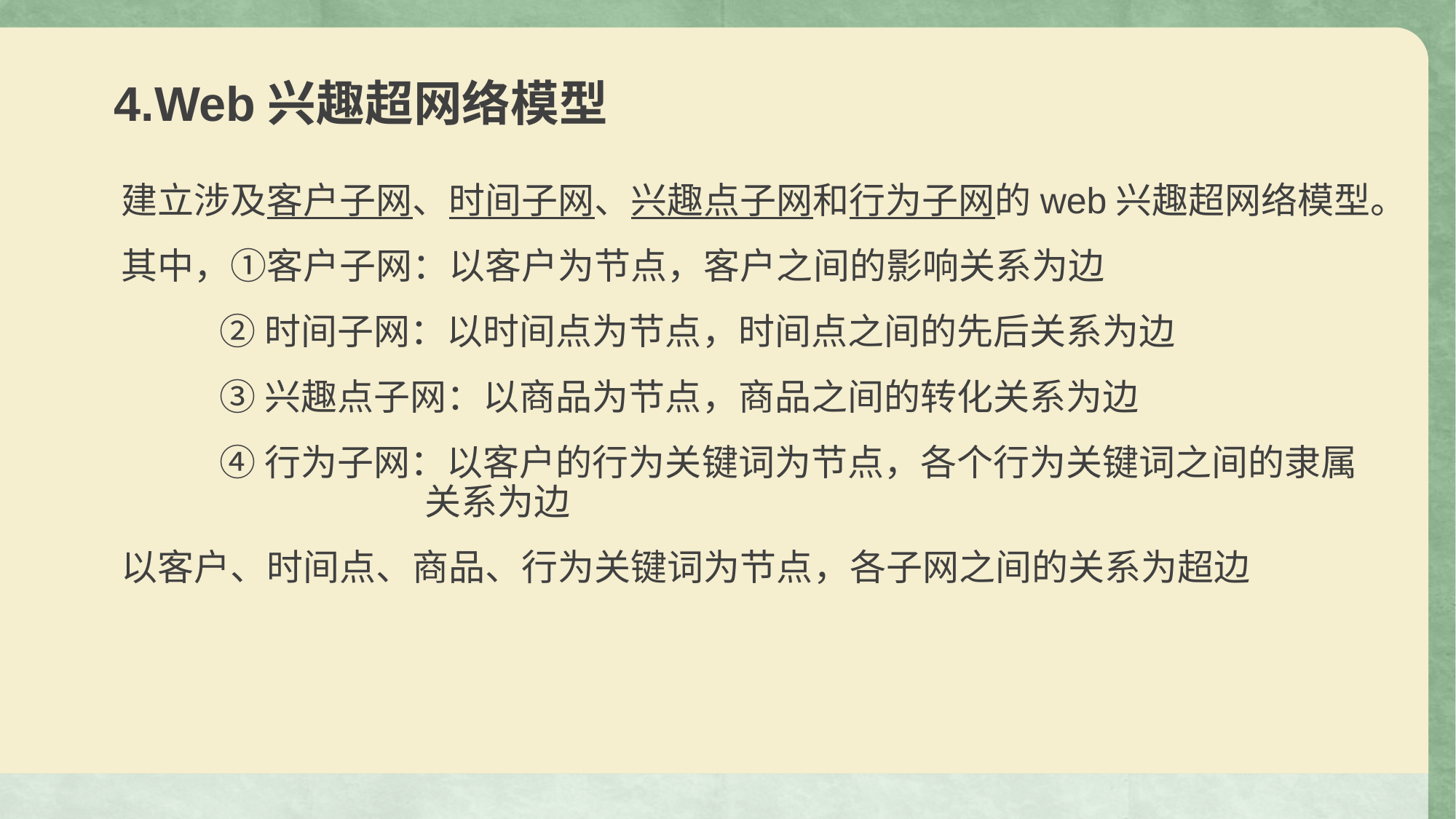

4.Web兴趣超网络模型
建立涉及客户子网、时间子网、兴趣点子网和行为子网的web兴趣超网络模型。

其中，①客户子网：以客户为节点，客户之间的影响关系为边

            ②时间子网：以时间点为节点，时间点之间的先后关系为边

            ③兴趣点子网：以商品为节点，商品之间的转化关系为边

            ④行为子网：以客户的行为关键词为节点，各个行为关键词之间的隶属
                                    关系为边

以客户、时间点、商品、行为关键词为节点，各子网之间的关系为超边